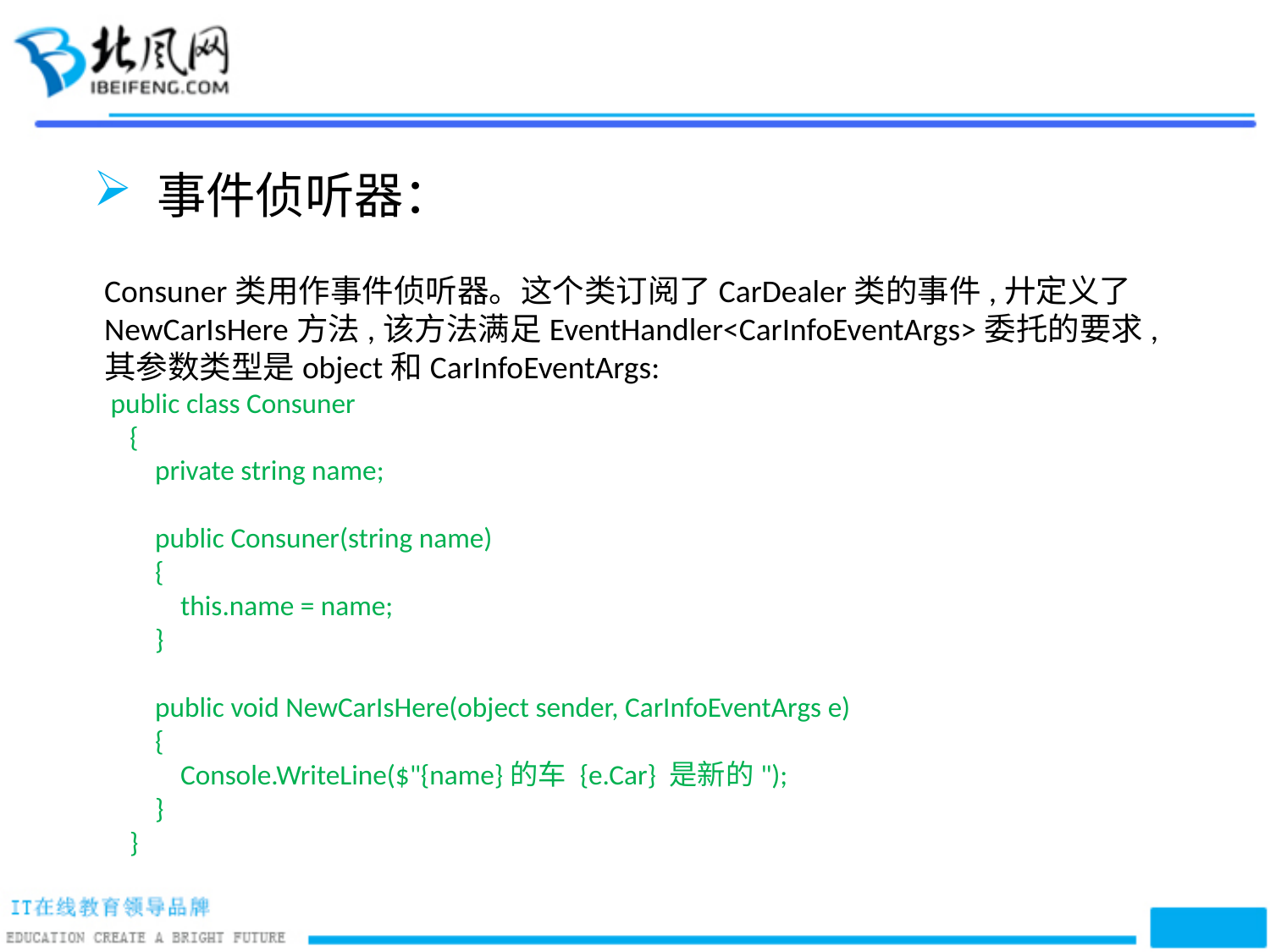

事件侦听器：
Consuner类用作事件侦听器。这个类订阅了CarDealer类的事件,廾定义了NewCarIsHere方法,该方法满足EventHandler<CarInfoEventArgs>委托的要求,其参数类型是object和CarInfoEventArgs:
 public class Consuner
    {
        private string name;

        public Consuner(string name)
        {
            this.name = name;
        }

        public void NewCarIsHere(object sender, CarInfoEventArgs e)
        {
            Console.WriteLine($"{name}的车 {e.Car} 是新的");
        }
    }